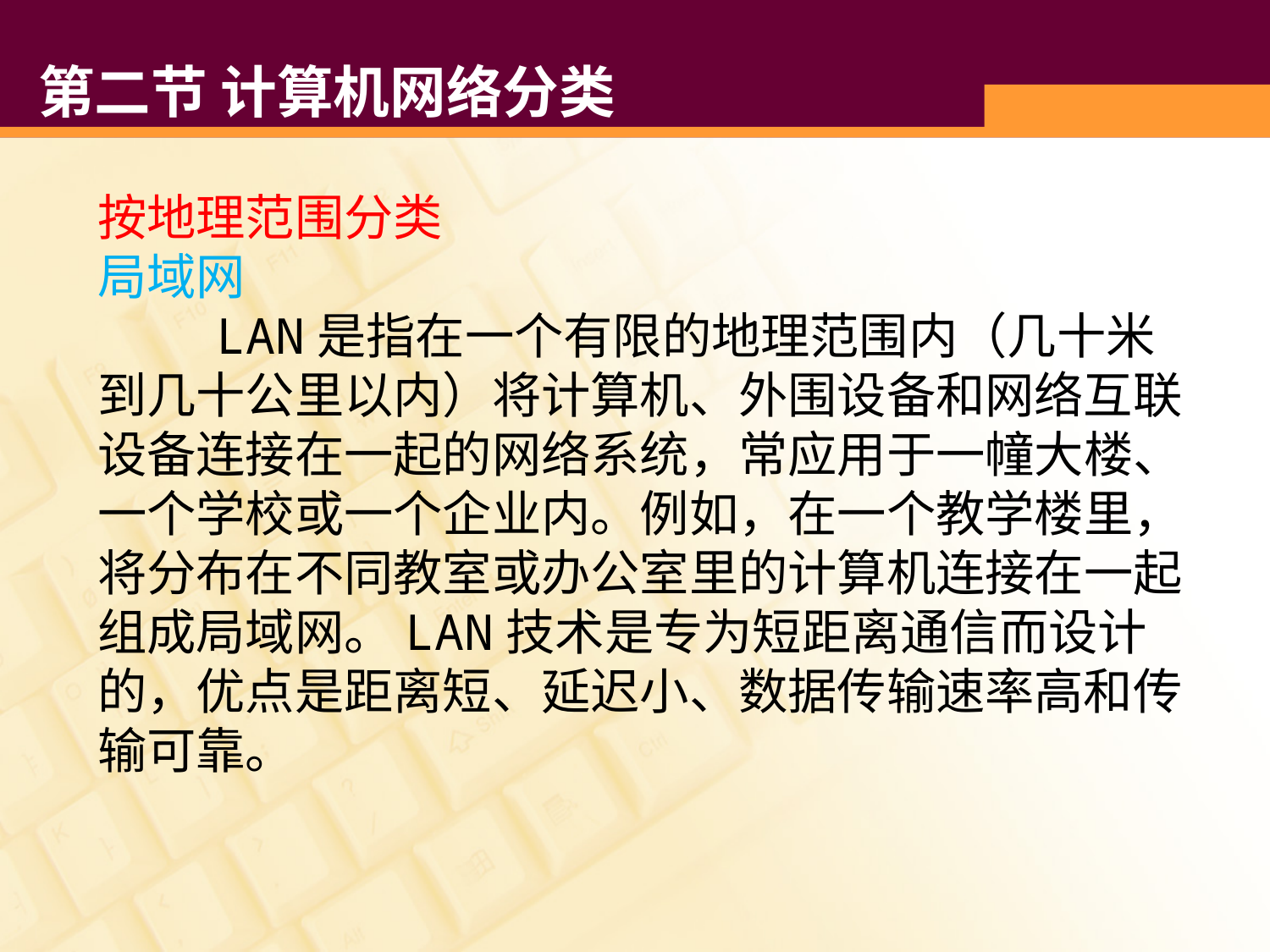

# 第二节 计算机网络分类
按地理范围分类
局域网
    LAN是指在一个有限的地理范围内（几十米到几十公里以内）将计算机、外围设备和网络互联设备连接在一起的网络系统，常应用于一幢大楼、一个学校或一个企业内。例如，在一个教学楼里，将分布在不同教室或办公室里的计算机连接在一起组成局域网。LAN技术是专为短距离通信而设计的，优点是距离短、延迟小、数据传输速率高和传输可靠。